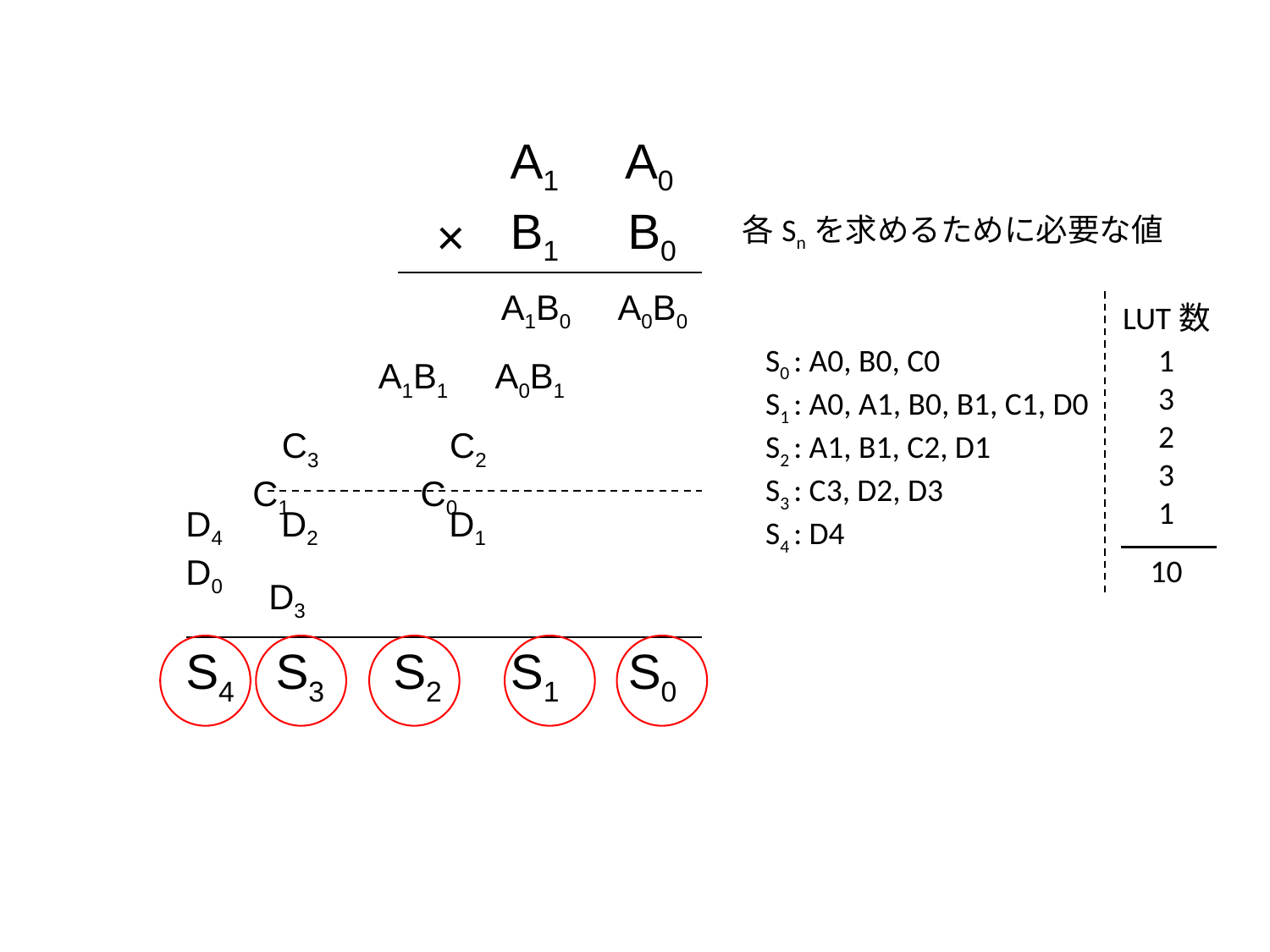

A1     A0
B1     B0
×
各Snを求めるために必要な値
A1B0     A0B0
LUT数
S0 : A0, B0, C0
S1 : A0, A1, B0, B1, C1, D0
S2 : A1, B1, C2, D1
S3 : C3, D2, D3
S4 : D4
1
3
2
3
1

A1B1     A0B1
   C3　　　 C2　　　 C1　　　 C0
D4      D2　　　 D1　　　 D0
10
           D3
S4   S3     S2     S1     S0